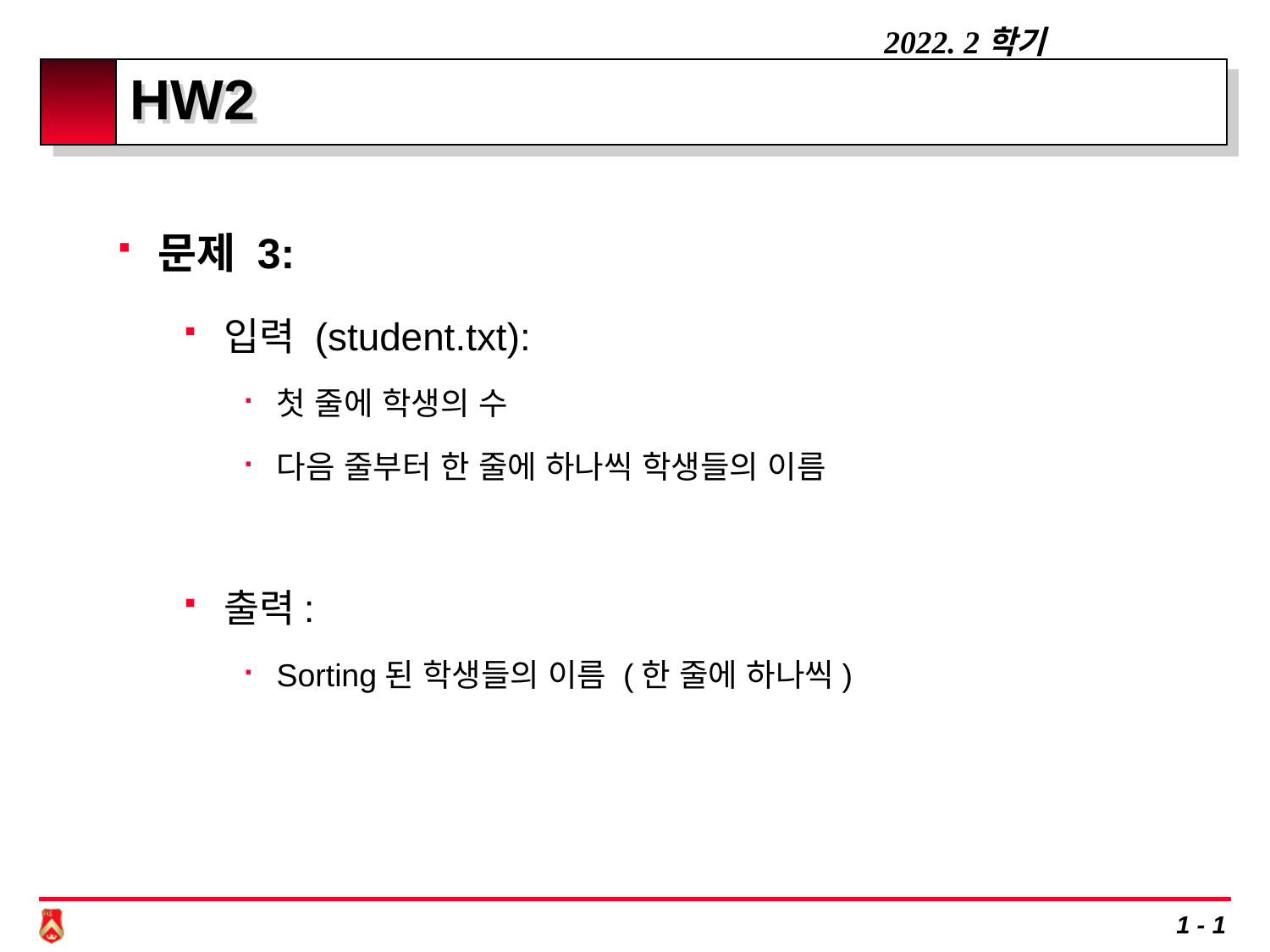

# HW2

문제 3:
입력 (student.txt):
첫 줄에 학생의 수
다음 줄부터 한 줄에 하나씩 학생들의 이름

출력:
Sorting된 학생들의 이름 (한 줄에 하나씩)

1 - 1